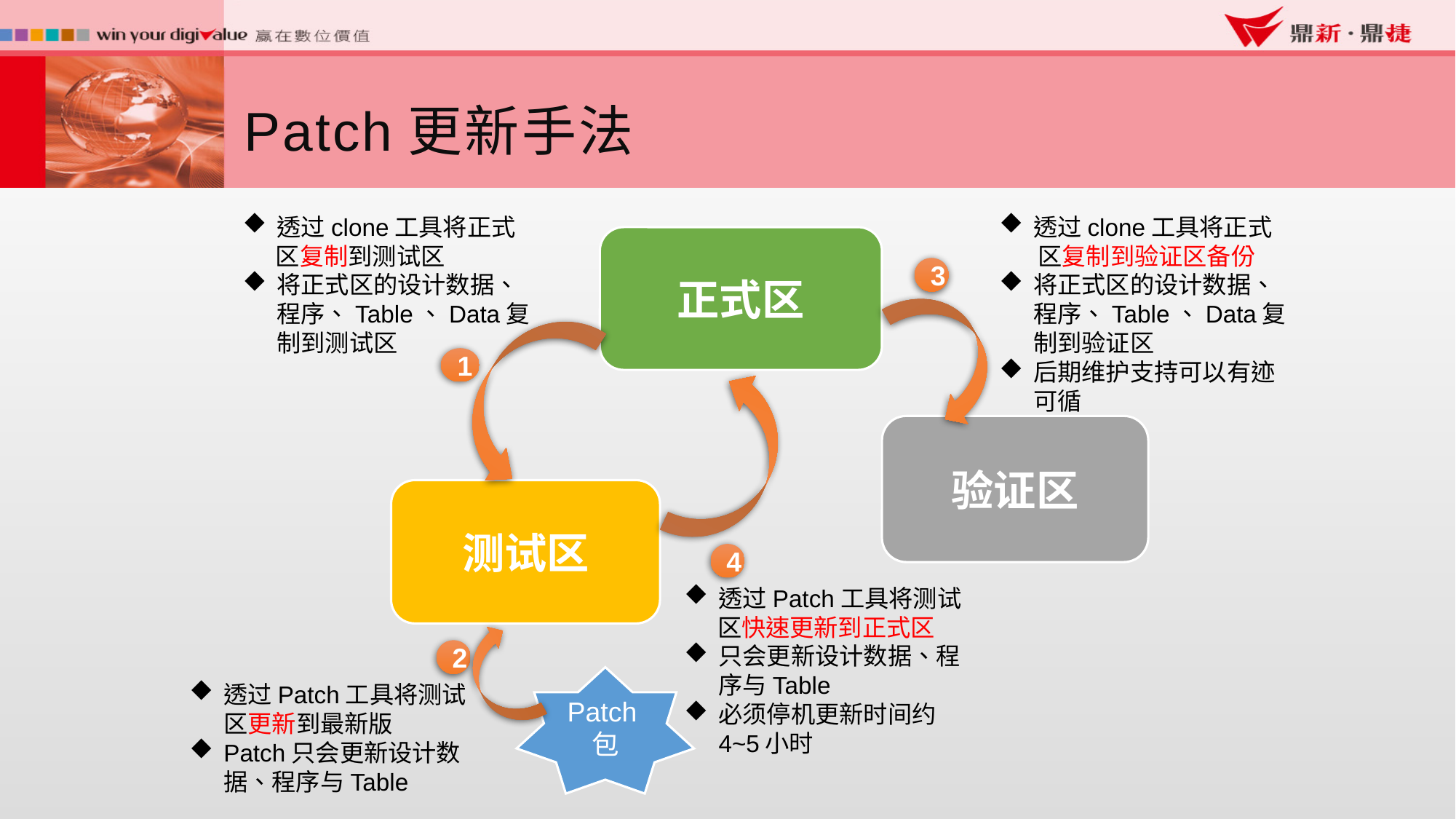

Patch更新手法
透过clone工具将正式
     区复制到测试区
将正式区的设计数据、程序、Table、Data复制到测试区
透过clone工具将正式
      区复制到验证区备份
将正式区的设计数据、程序、Table、Data复制到验证区
后期维护支持可以有迹可循
正式区
3

1

验证区
测试区
4
透过Patch工具将测试
     区快速更新到正式区
只会更新设计数据、程序与Table
必须停机更新时间约4~5小时
2

Patch包
透过Patch工具将测试区更新到最新版
Patch只会更新设计数据、程序与Table

11